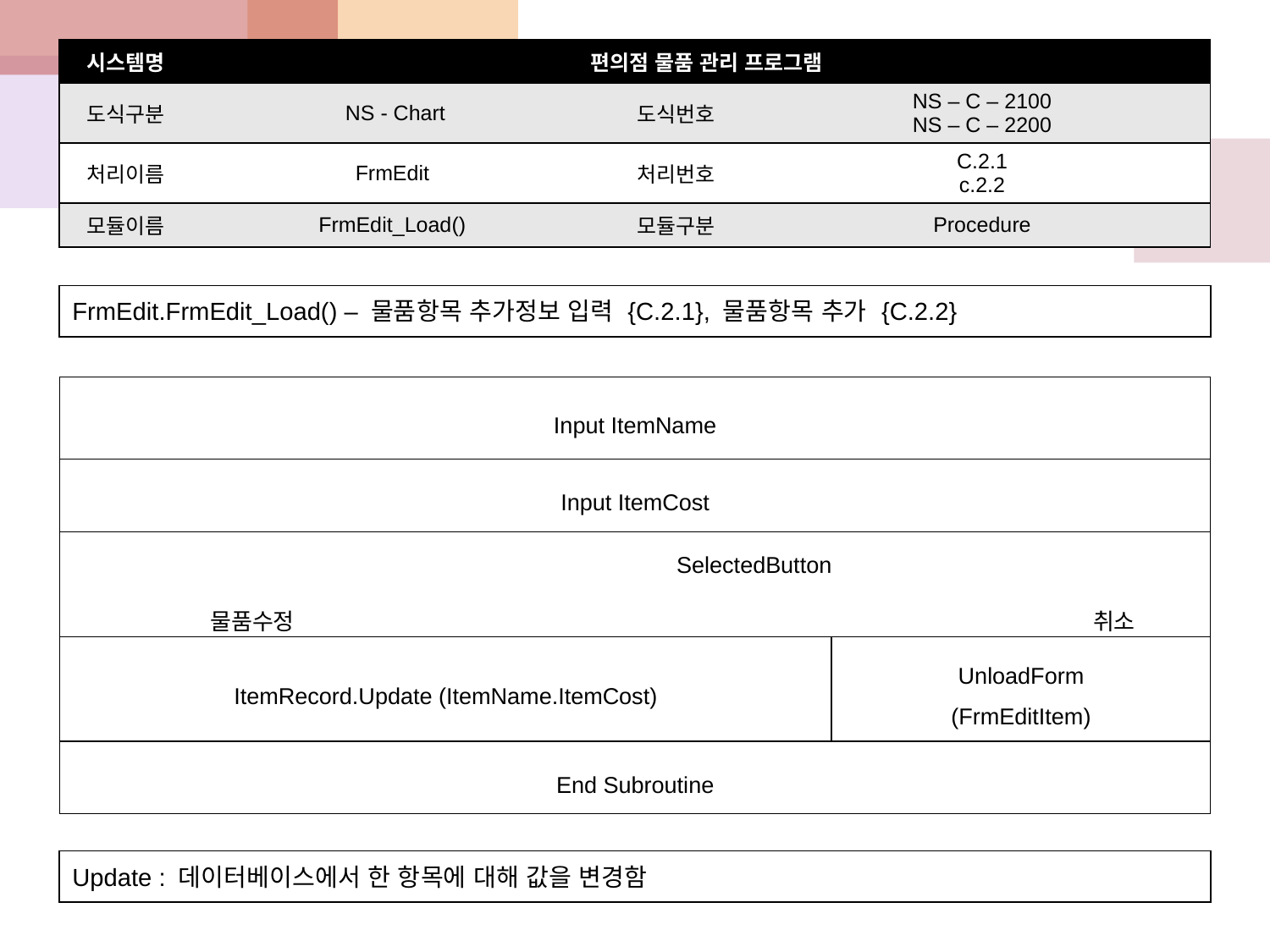

| 시스템명 | 편의점 물품 관리 프로그램 |  |  |
| --- | --- | --- | --- |
| 도식구분 | NS - Chart | 도식번호 | NS – C – 2100 NS – C – 2200 |
| 처리이름 | FrmEdit | 처리번호 | C.2.1 c.2.2 |
| 모듈이름 | FrmEdit\_Load() | 모듈구분 | Procedure |
| FrmEdit.FrmEdit\_Load() – 물품항목 추가정보 입력 {C.2.1}, 물품항목 추가 {C.2.2} |
| --- |
| Input ItemName |  |  |  |
| --- | --- | --- | --- |
| Input ItemCost |  |  |  |
|  | SelectedButton |  |  |
| 물품수정 |  |  | 취소 |
| ItemRecord.Update (ItemName.ItemCost) |  | UnloadForm (FrmEditItem) |  |
| End Subroutine |  |  |  |
| Update : 데이터베이스에서 한 항목에 대해 값을 변경함 |
| --- |